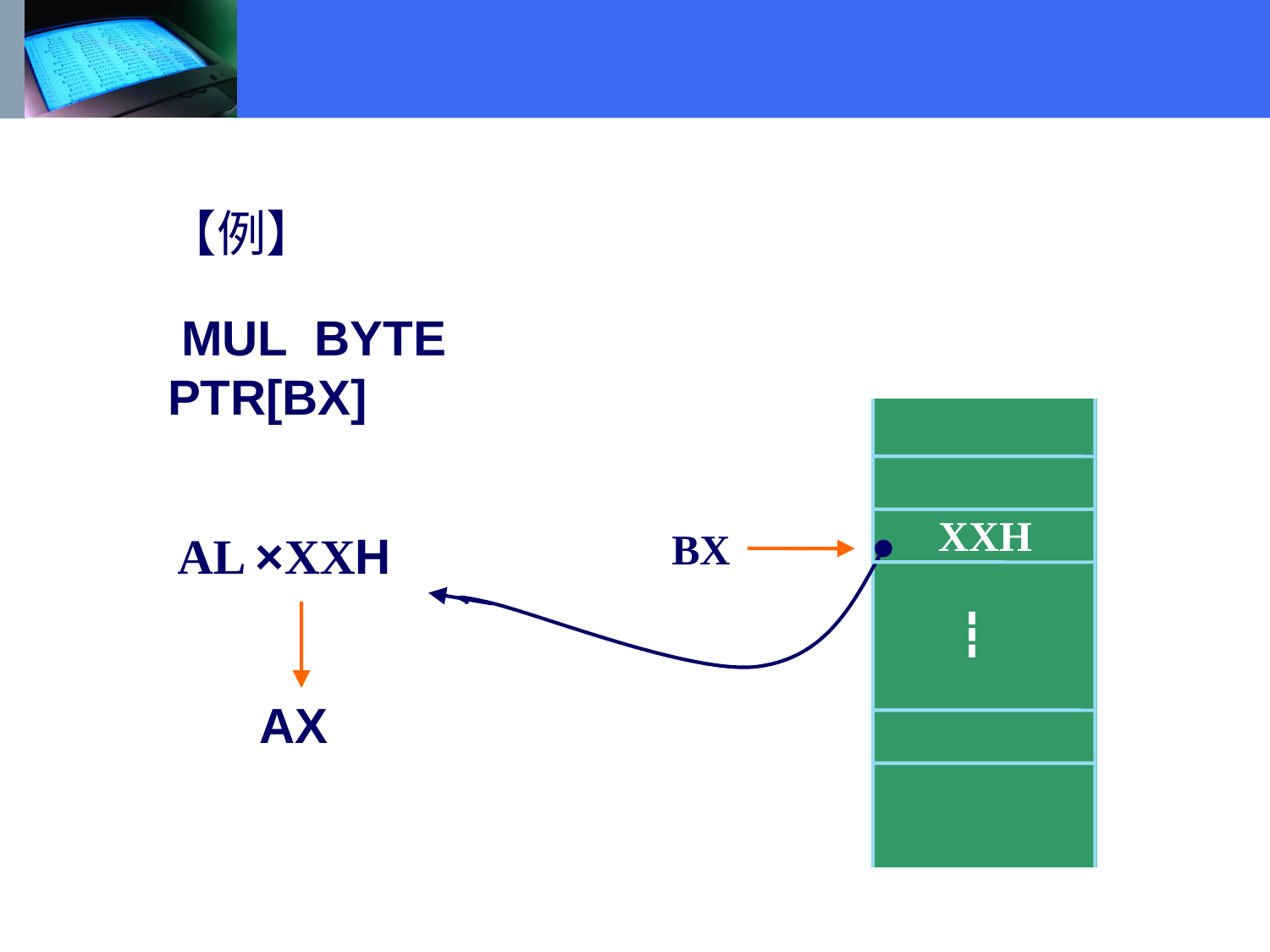

【例】
 MUL  BYTE  PTR[BX]

XXH

BX
AL ×XXH

┇

AX